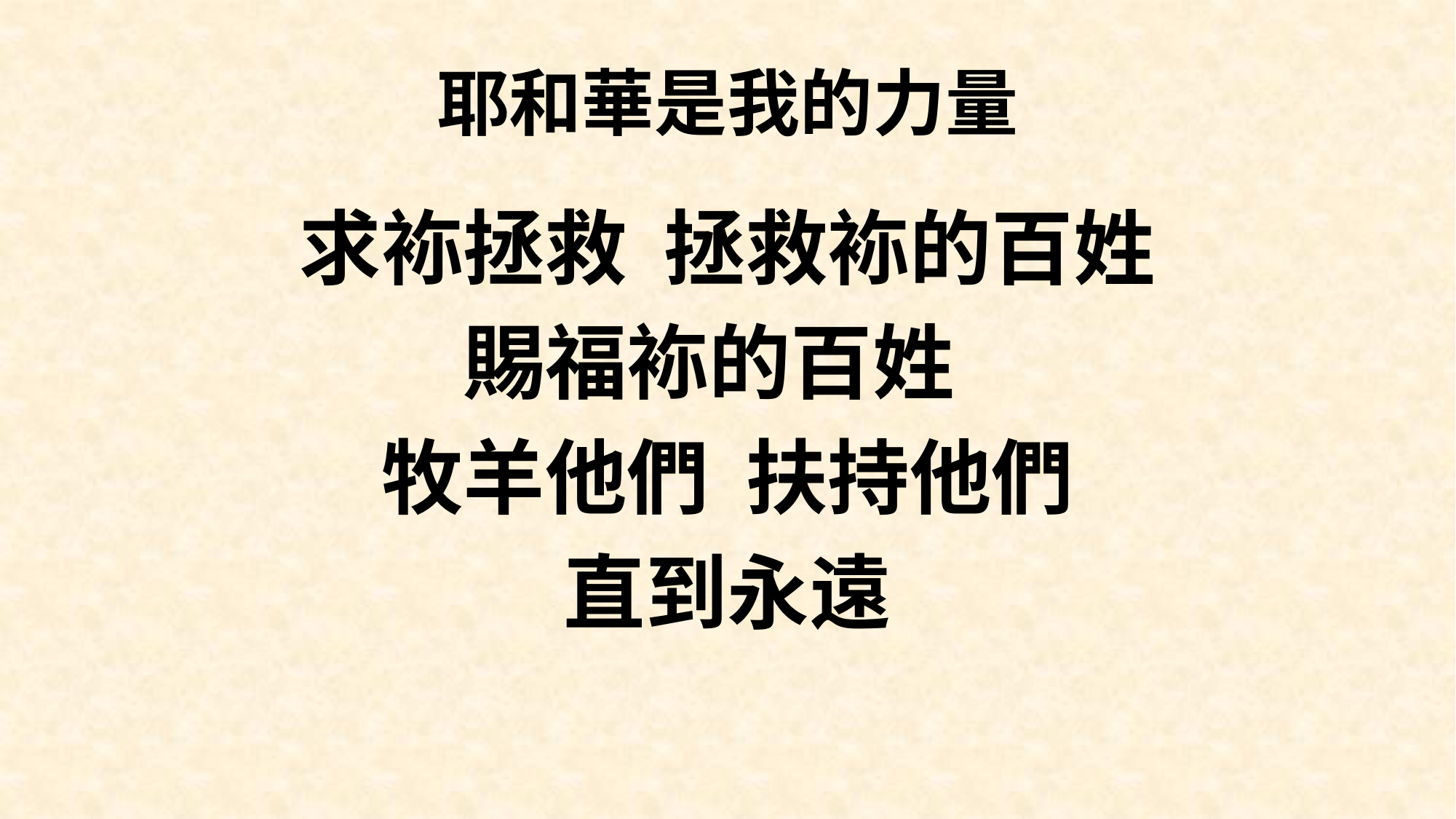

# 耶和華是我的力量
求袮拯救  拯救袮的百姓
賜福袮的百姓
牧羊他們  扶持他們
直到永遠